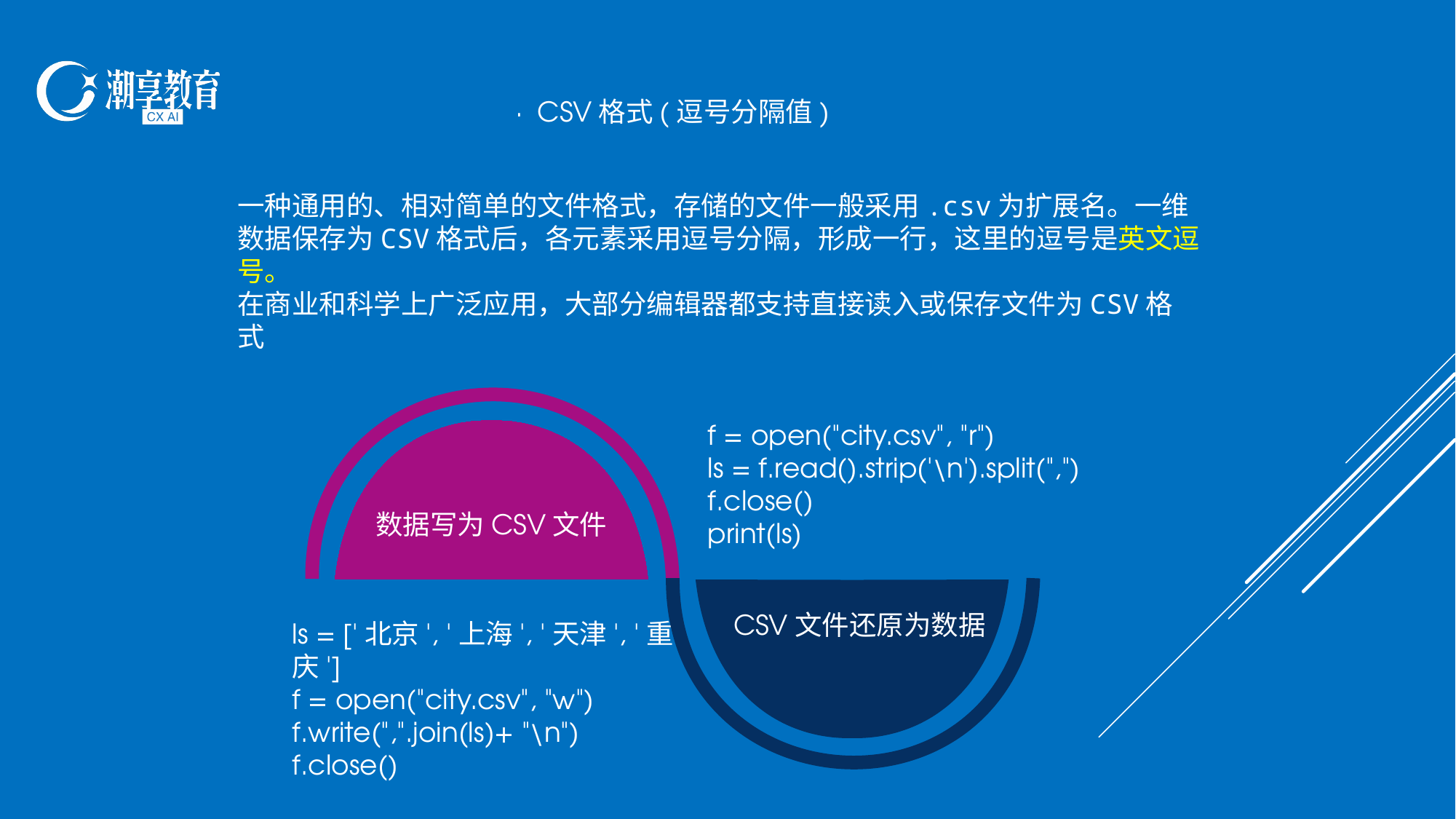

·  CSV格式(逗号分隔值)
一种通用的、相对简单的文件格式，存储的文件一般采用.csv为扩展名。一维数据保存为CSV格式后，各元素采用逗号分隔，形成一行，这里的逗号是英文逗号。
在商业和科学上广泛应用，大部分编辑器都支持直接读入或保存文件为CSV格式

f = open("city.csv", "r")
ls = f.read().strip('\n').split(",")
f.close()
print(ls)
数据写为CSV文件

CSV文件还原为数据
ls = ['北京', '上海', '天津', '重庆']
f = open("city.csv", "w")
f.write(",".join(ls)+ "\n")
f.close()